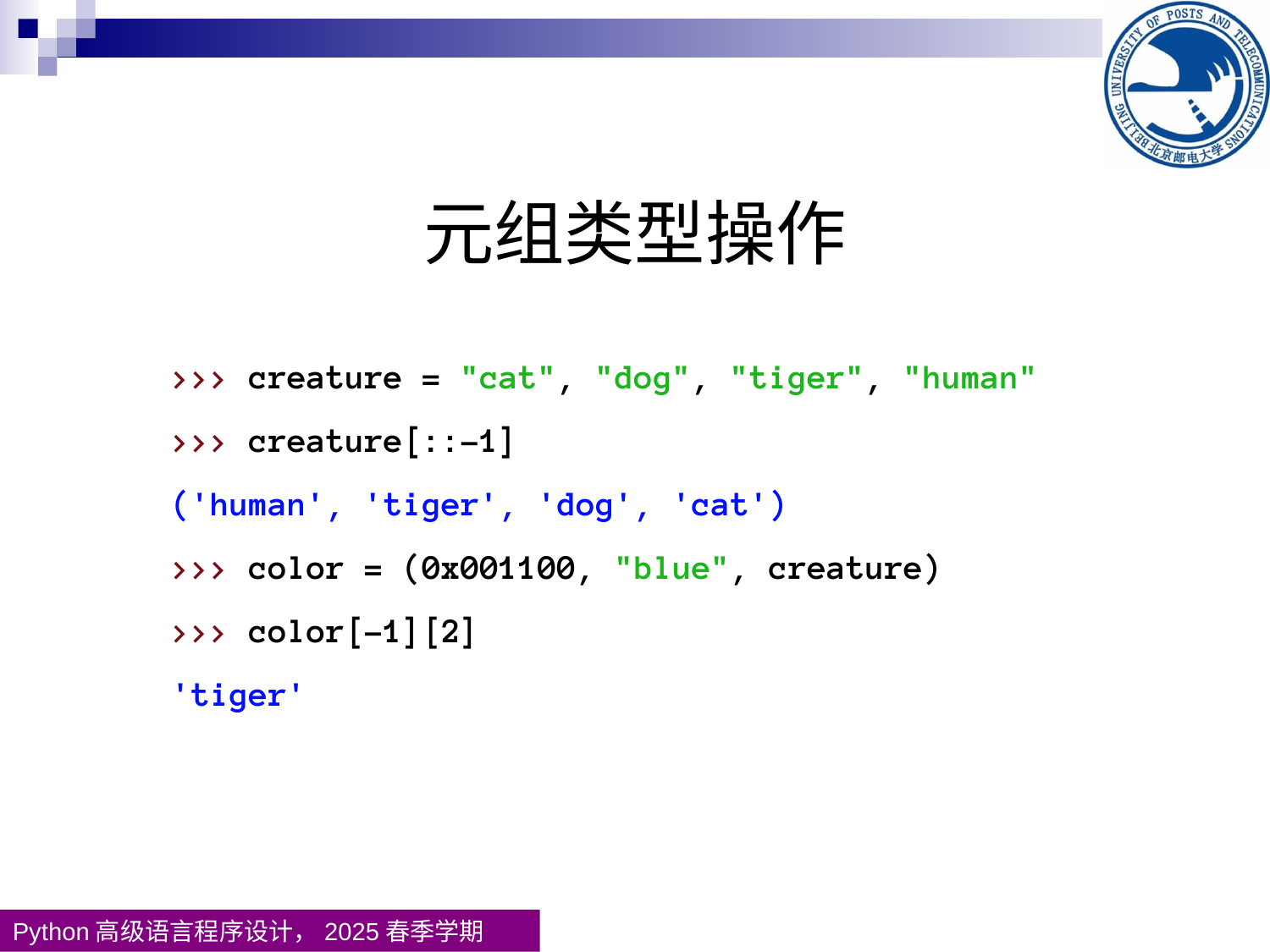

元组类型操作
>>> creature = "cat", "dog", "tiger", "human"
>>> creature[::-1]
('human', 'tiger', 'dog', 'cat')
>>> color = (0x001100, "blue", creature)
>>> color[-1][2]
'tiger'